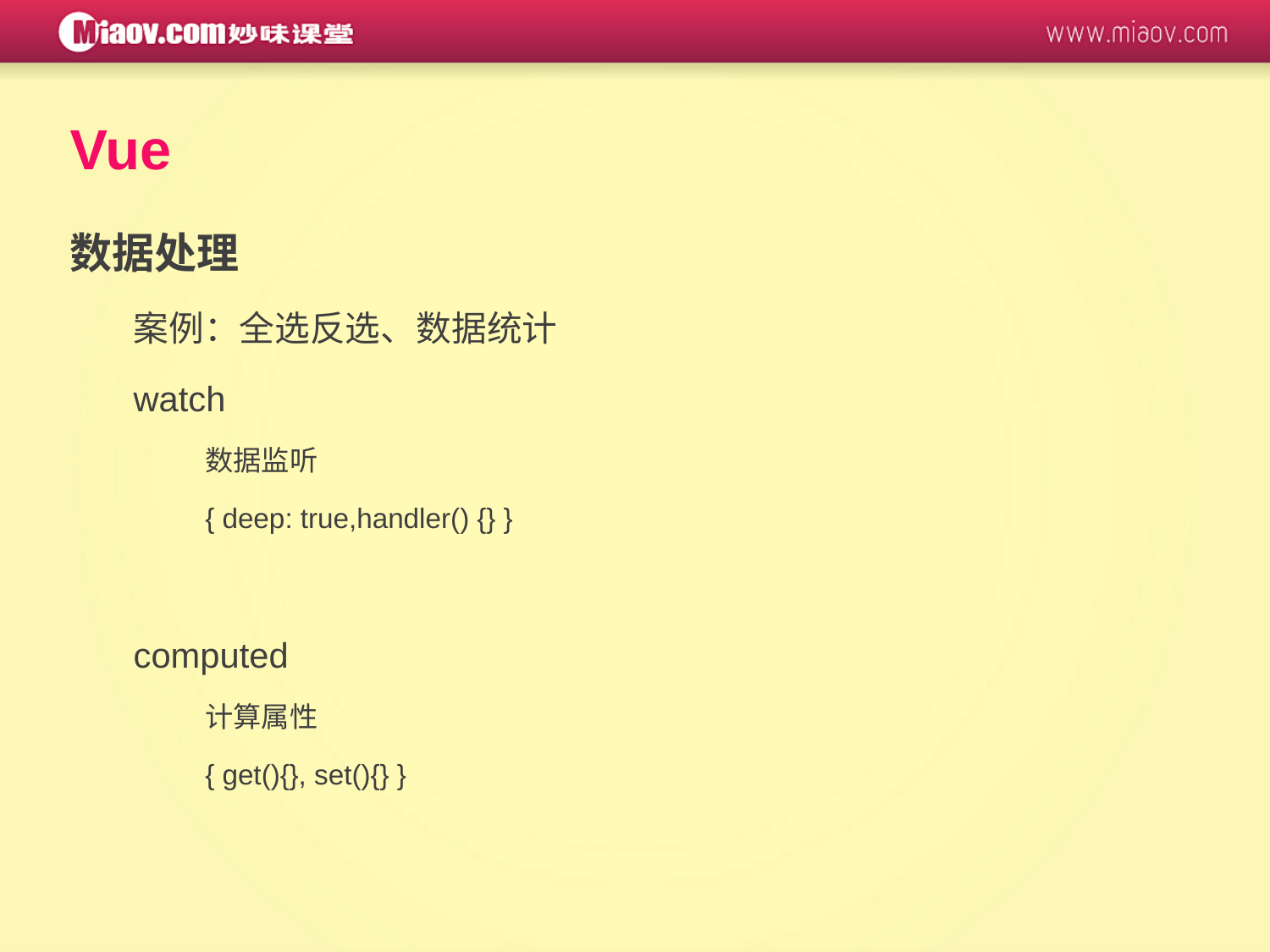

Vue

数据处理
案例：全选反选、数据统计
watch
数据监听
{ deep: true,handler() {} }

computed
计算属性
{ get(){}, set(){} }